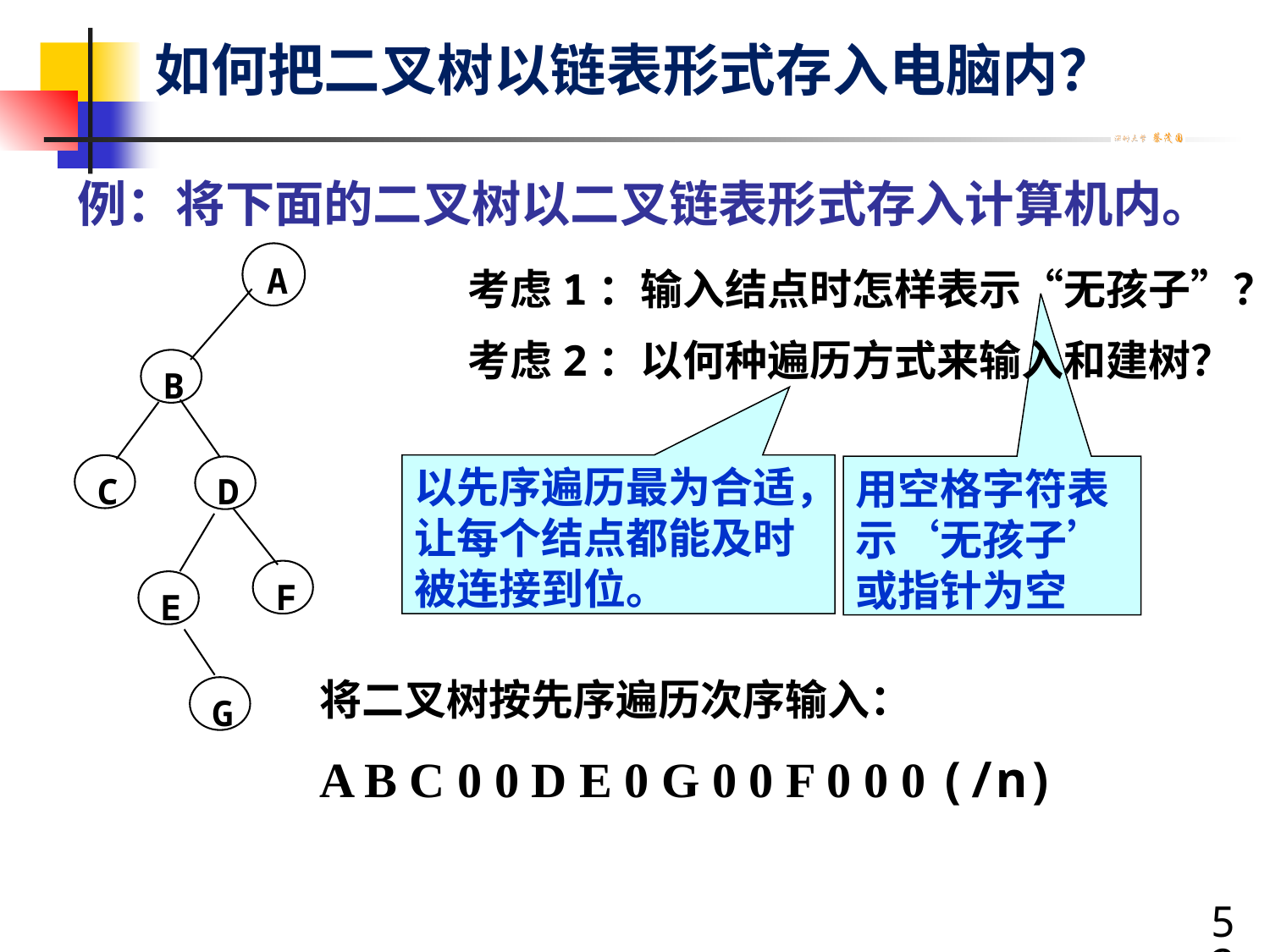

# 如何把二叉树以链表形式存入电脑内？
例：将下面的二叉树以二叉链表形式存入计算机内。

A

B

C

D

F

E

G
考虑1：输入结点时怎样表示“无孩子”？
考虑2：以何种遍历方式来输入和建树？
以先序遍历最为合适，让每个结点都能及时被连接到位。
用空格字符表示‘无孩子’或指针为空
将二叉树按先序遍历次序输入：
A B C 0 0 D E 0 G 0 0 F 0 0 0 (/n)
52